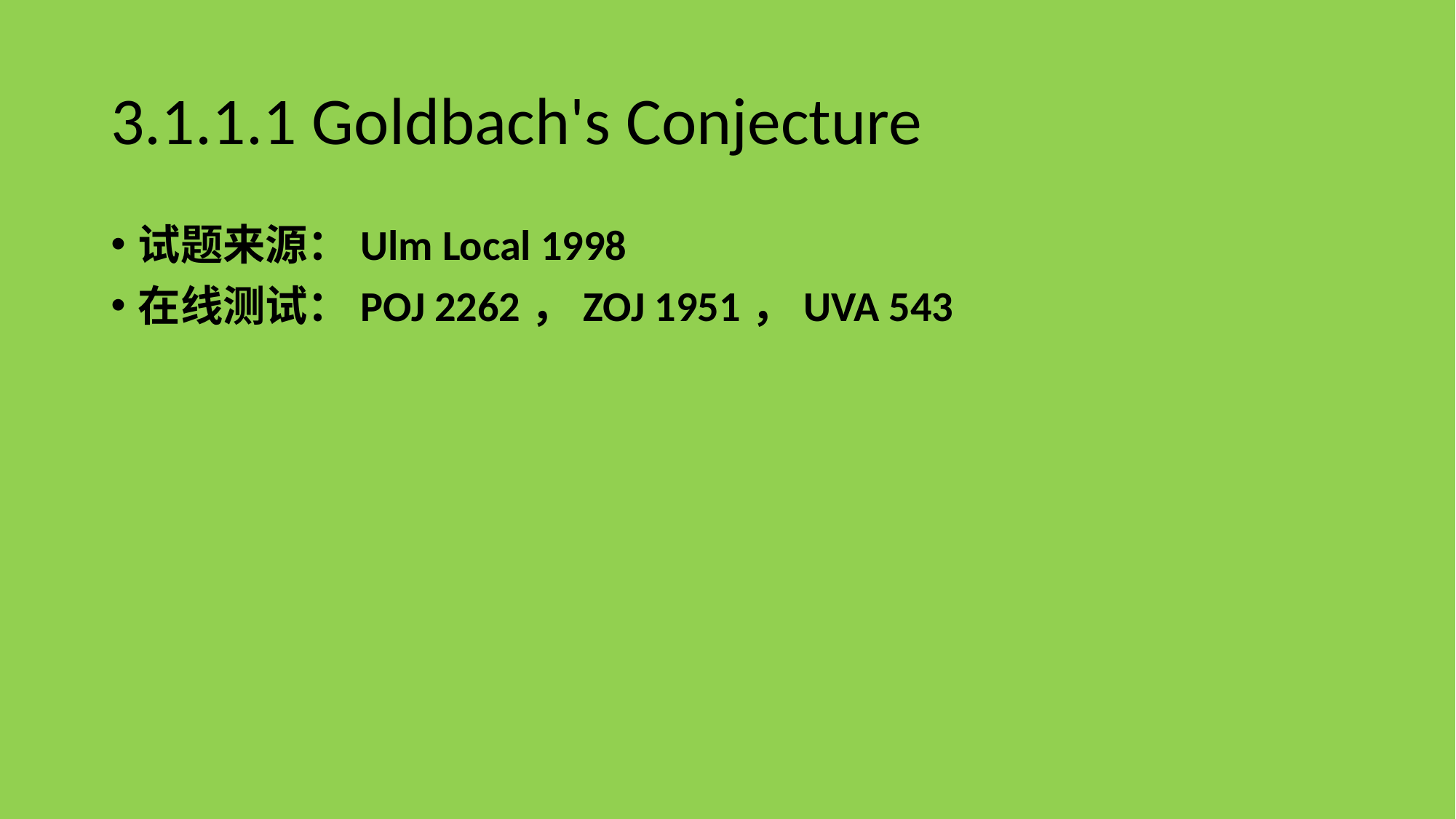

# 3.1.1.1 Goldbach's Conjecture
试题来源：Ulm Local 1998
在线测试：POJ 2262，ZOJ 1951，UVA 543